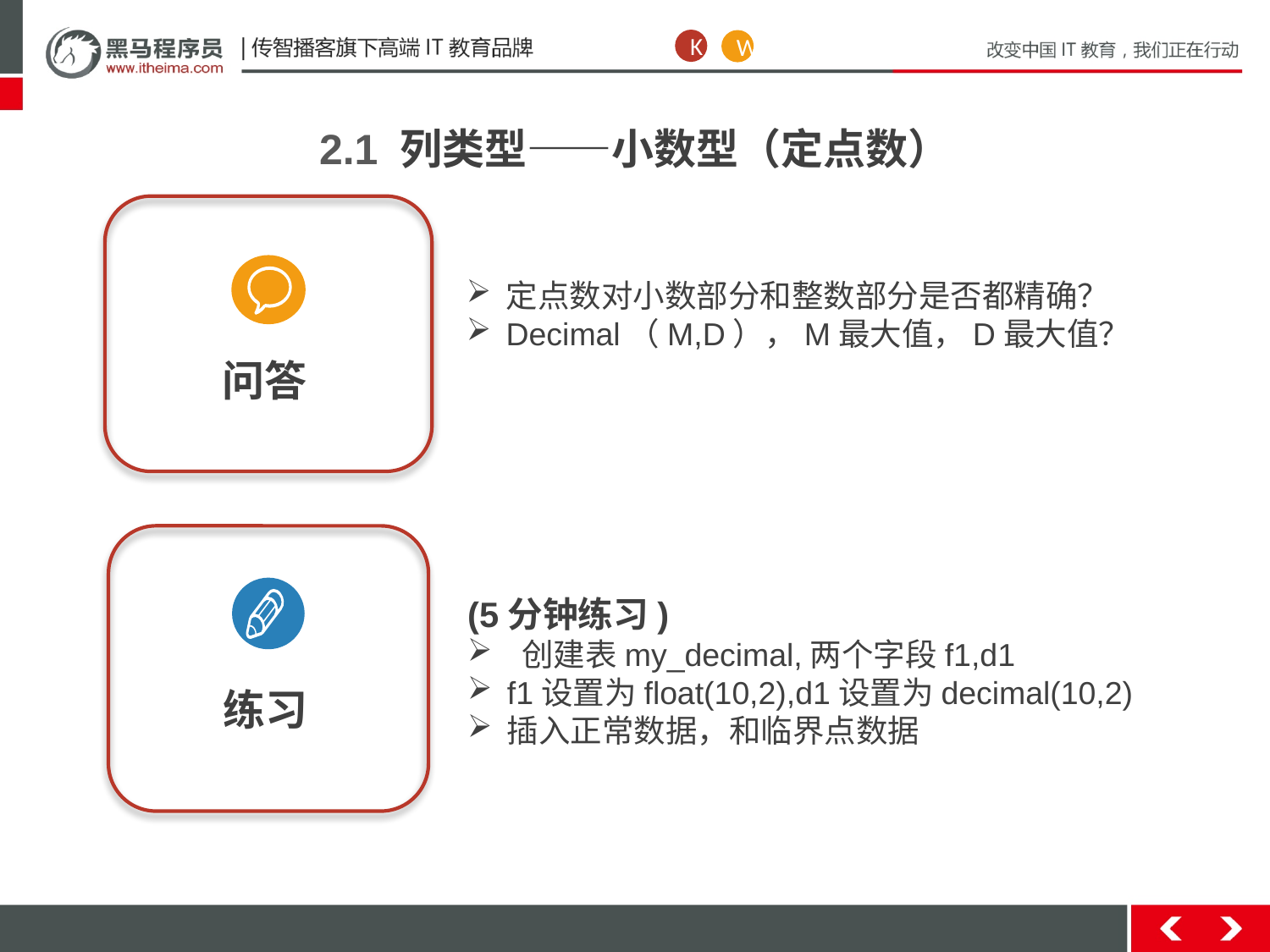

K
W
2.1 列类型——小数型（定点数）

问答
定点数对小数部分和整数部分是否都精确？
Decimal（M,D），M最大值，D最大值？

练习
(5分钟练习)
 创建表my_decimal,两个字段f1,d1
f1设置为float(10,2),d1设置为decimal(10,2)
插入正常数据，和临界点数据